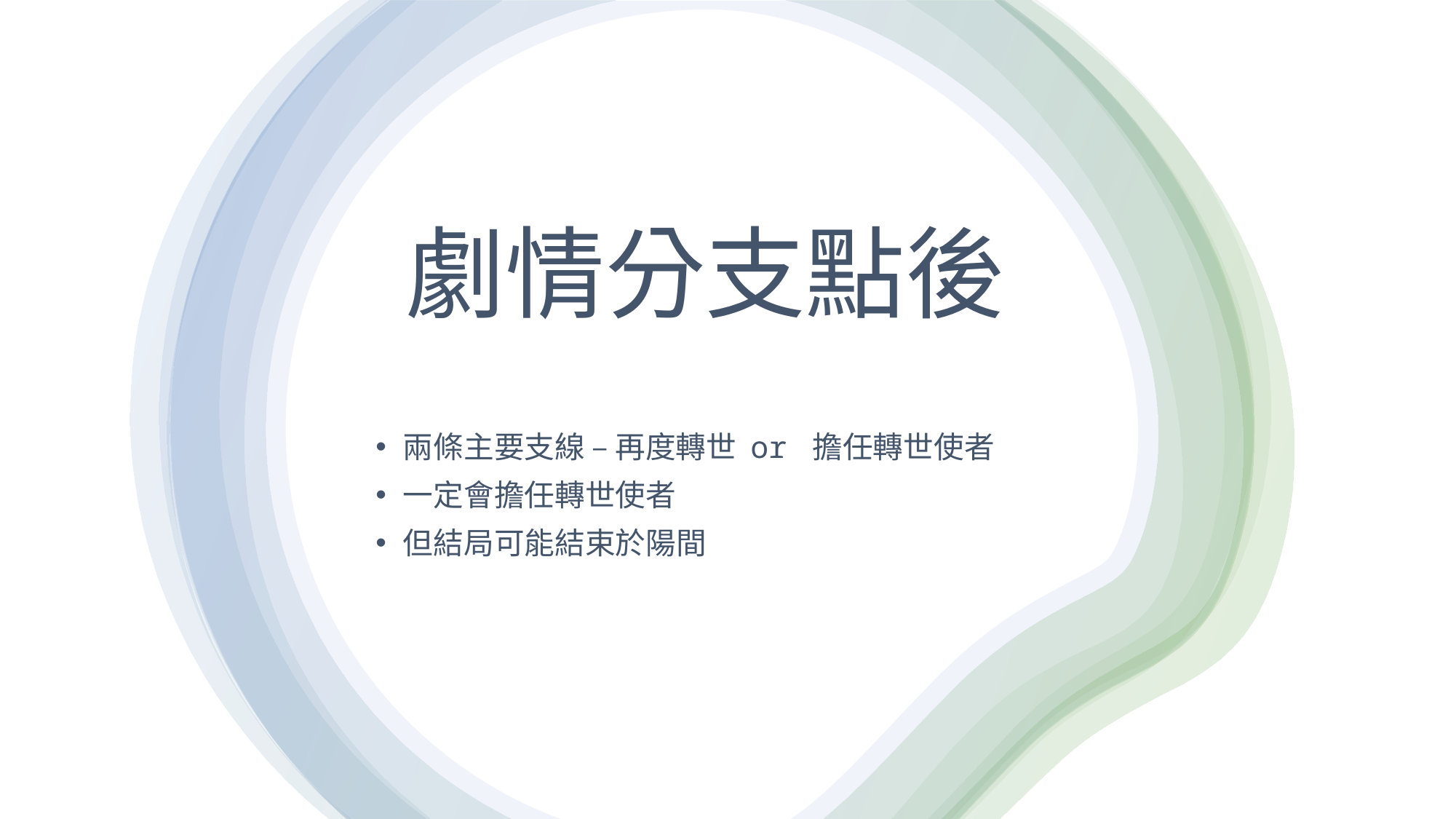

# 劇情分支點後
兩條主要支線 – 再度轉世 or 擔任轉世使者
一定會擔任轉世使者
但結局可能結束於陽間